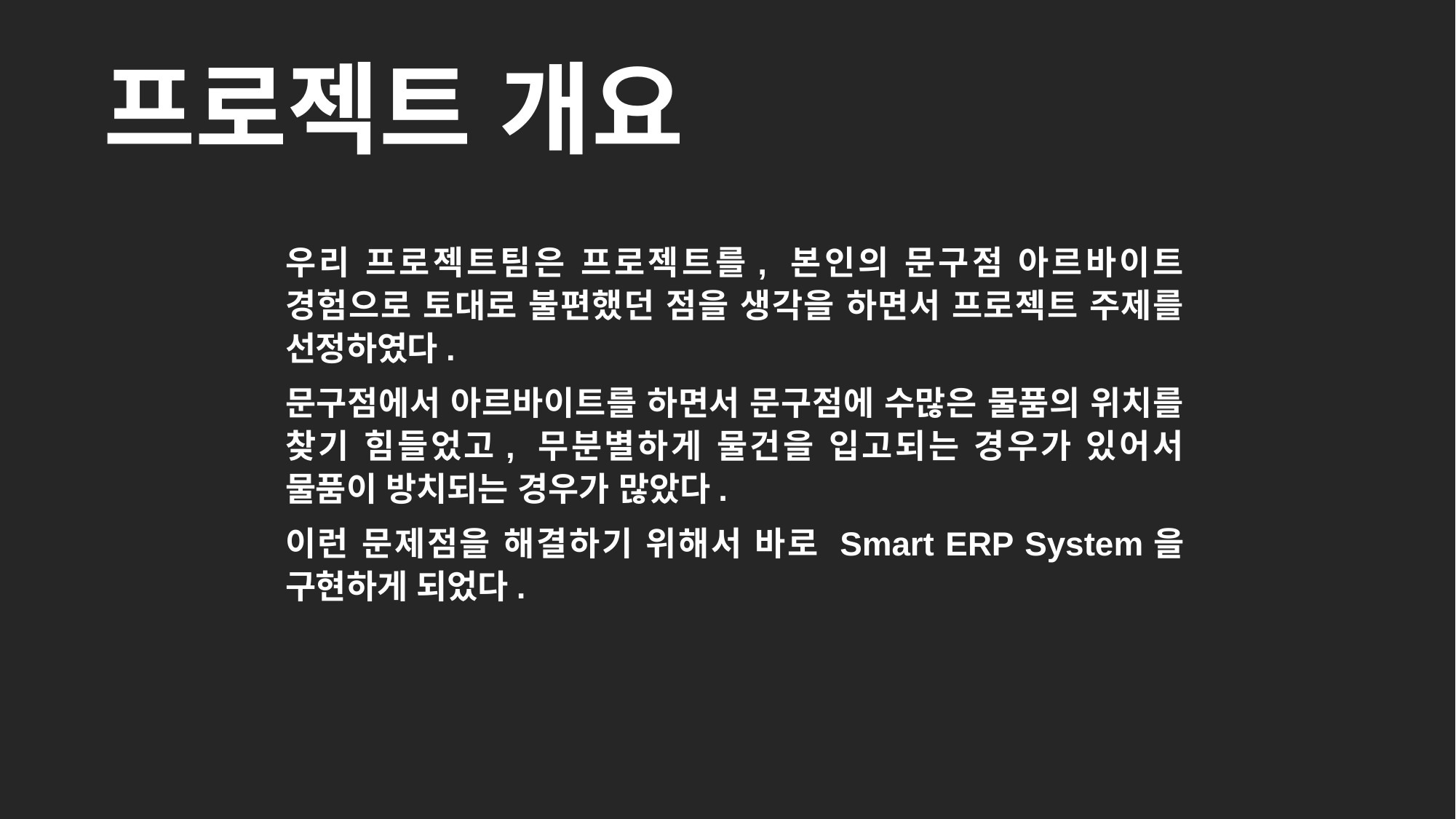

프로젝트 개요
우리 프로젝트팀은 프로젝트를, 본인의 문구점 아르바이트 경험으로 토대로 불편했던 점을 생각을 하면서 프로젝트 주제를 선정하였다.
문구점에서 아르바이트를 하면서 문구점에 수많은 물품의 위치를 찾기 힘들었고, 무분별하게 물건을 입고되는 경우가 있어서 물품이 방치되는 경우가 많았다.
이런 문제점을 해결하기 위해서 바로 Smart ERP System을 구현하게 되었다.